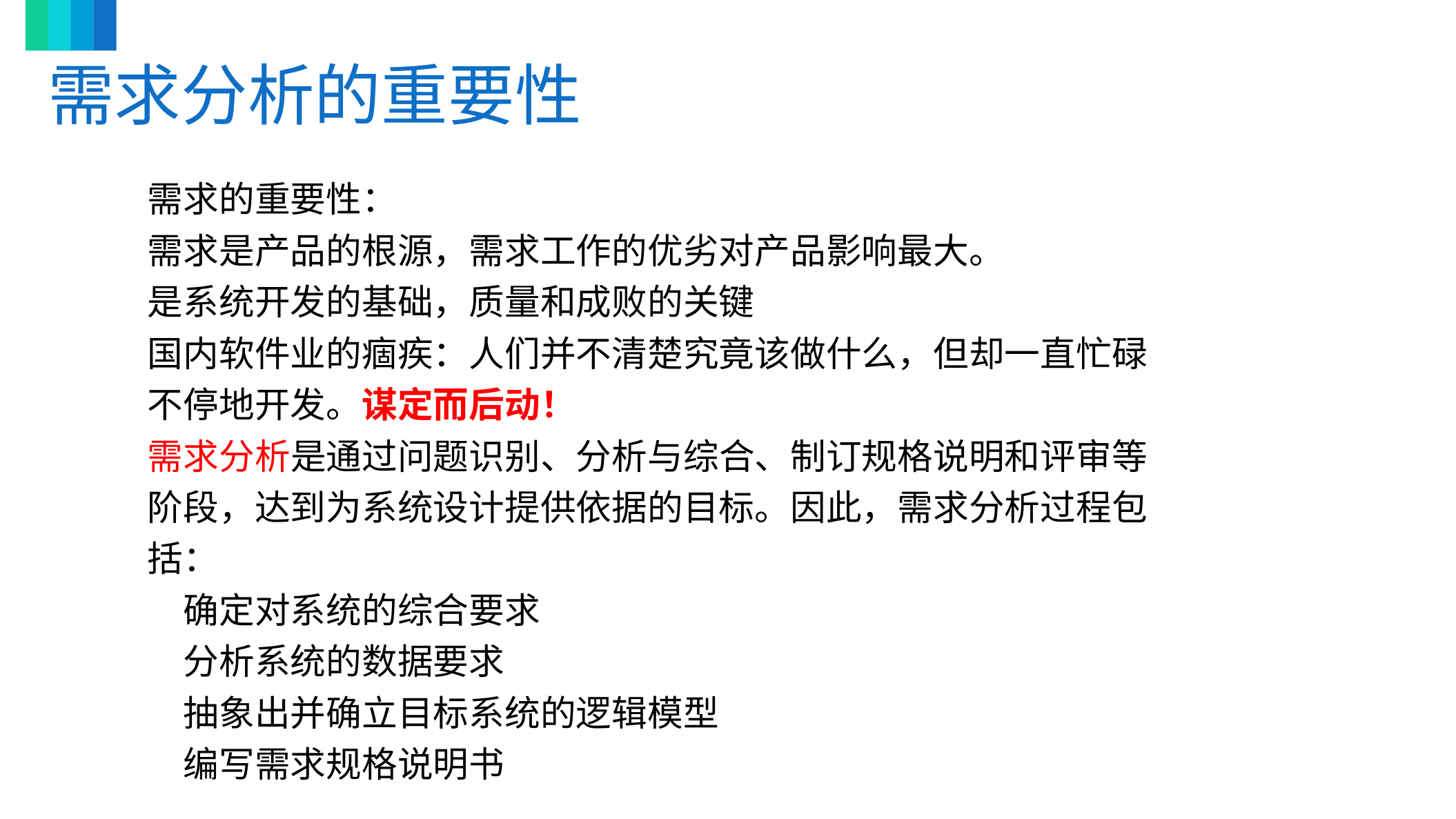

# 需求分析的重要性
需求的重要性：
需求是产品的根源，需求工作的优劣对产品影响最大。
是系统开发的基础，质量和成败的关键
国内软件业的痼疾：人们并不清楚究竟该做什么，但却一直忙碌不停地开发。谋定而后动！
需求分析是通过问题识别、分析与综合、制订规格说明和评审等阶段，达到为系统设计提供依据的目标。因此，需求分析过程包括：
　确定对系统的综合要求
　分析系统的数据要求
　抽象出并确立目标系统的逻辑模型
　编写需求规格说明书